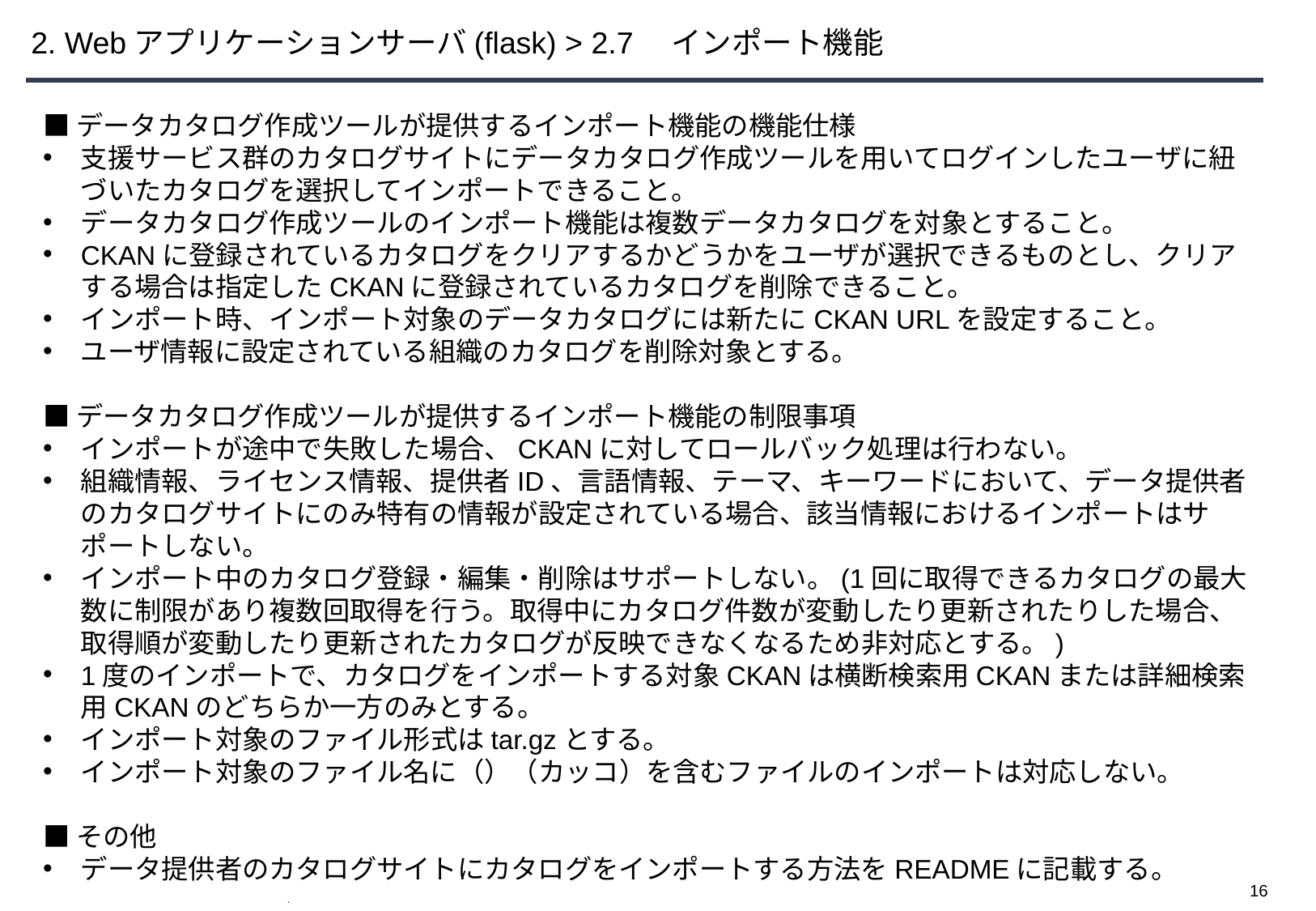

# 2. Webアプリケーションサーバ(flask) > 2.7　インポート機能
■データカタログ作成ツールが提供するインポート機能の機能仕様
支援サービス群のカタログサイトにデータカタログ作成ツールを用いてログインしたユーザに紐づいたカタログを選択してインポートできること。
データカタログ作成ツールのインポート機能は複数データカタログを対象とすること。
CKANに登録されているカタログをクリアするかどうかをユーザが選択できるものとし、クリアする場合は指定したCKANに登録されているカタログを削除できること。
インポート時、インポート対象のデータカタログには新たにCKAN URLを設定すること。
ユーザ情報に設定されている組織のカタログを削除対象とする。

■データカタログ作成ツールが提供するインポート機能の制限事項
インポートが途中で失敗した場合、CKANに対してロールバック処理は行わない。
組織情報、ライセンス情報、提供者ID、言語情報、テーマ、キーワードにおいて、データ提供者のカタログサイトにのみ特有の情報が設定されている場合、該当情報におけるインポートはサポートしない。
インポート中のカタログ登録・編集・削除はサポートしない。(1回に取得できるカタログの最大数に制限があり複数回取得を行う。取得中にカタログ件数が変動したり更新されたりした場合、取得順が変動したり更新されたカタログが反映できなくなるため非対応とする。)
1度のインポートで、カタログをインポートする対象CKANは横断検索用CKANまたは詳細検索用CKANのどちらか一方のみとする。
インポート対象のファイル形式はtar.gzとする。
インポート対象のファイル名に（）（カッコ）を含むファイルのインポートは対応しない。

■その他
データ提供者のカタログサイトにカタログをインポートする方法をREADMEに記載する。